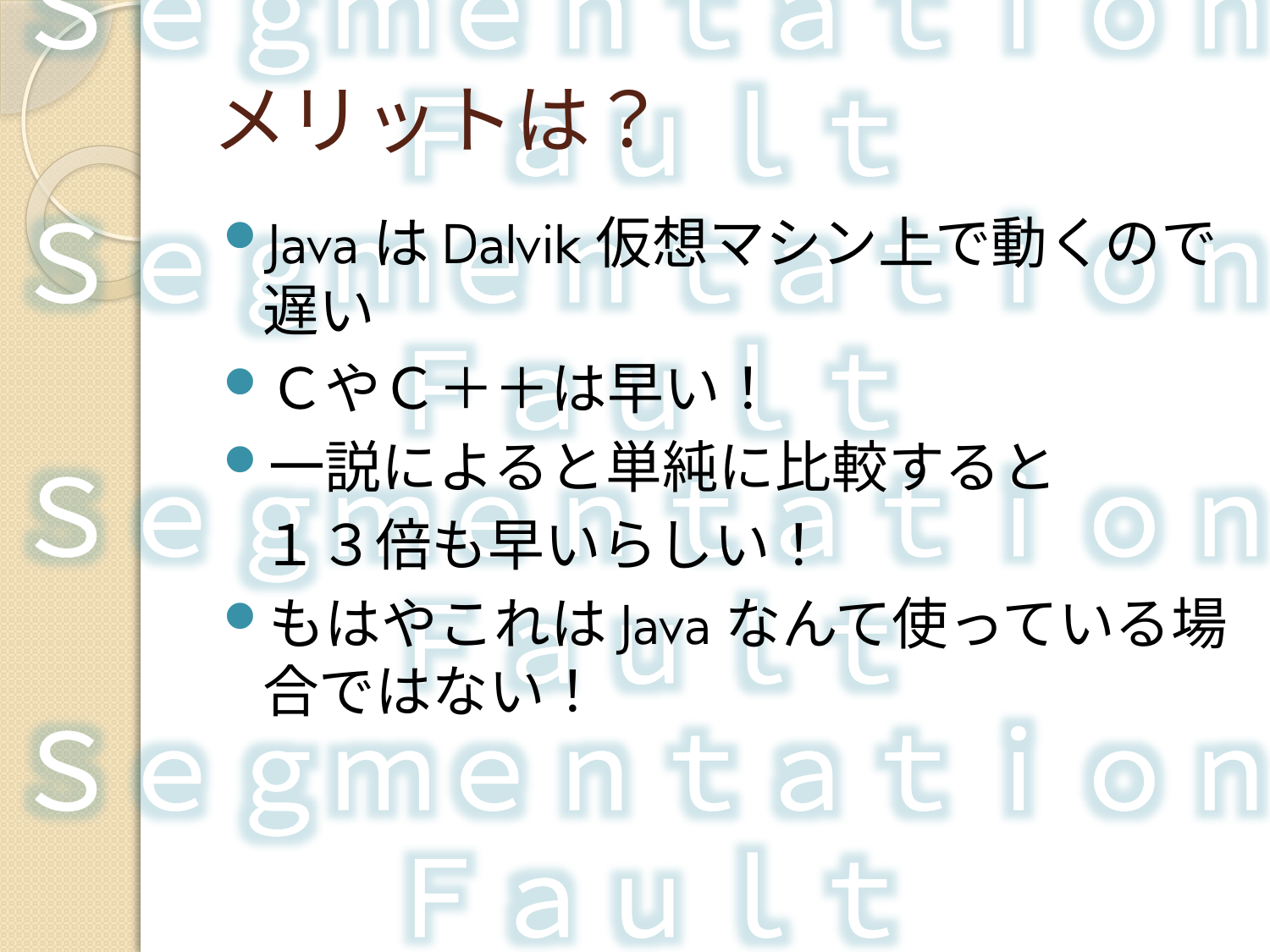

Ｓｅｇｍｅｎｔａｔｉｏｎ
Ｆａｕｌｔ
Ｓｅｇｍｅｎｔａｔｉｏｎ
Ｆａｕｌｔ
Ｓｅｇｍｅｎｔａｔｉｏｎ
Ｆａｕｌｔ
Ｓｅｇｍｅｎｔａｔｉｏｎ
Ｆａｕｌｔ

# メリットは？
JavaはDalvik仮想マシン上で動くので遅い
ＣやＣ＋＋は早い！
一説によると単純に比較すると
  １３倍も早いらしい！
もはやこれはJavaなんて使っている場合ではない！